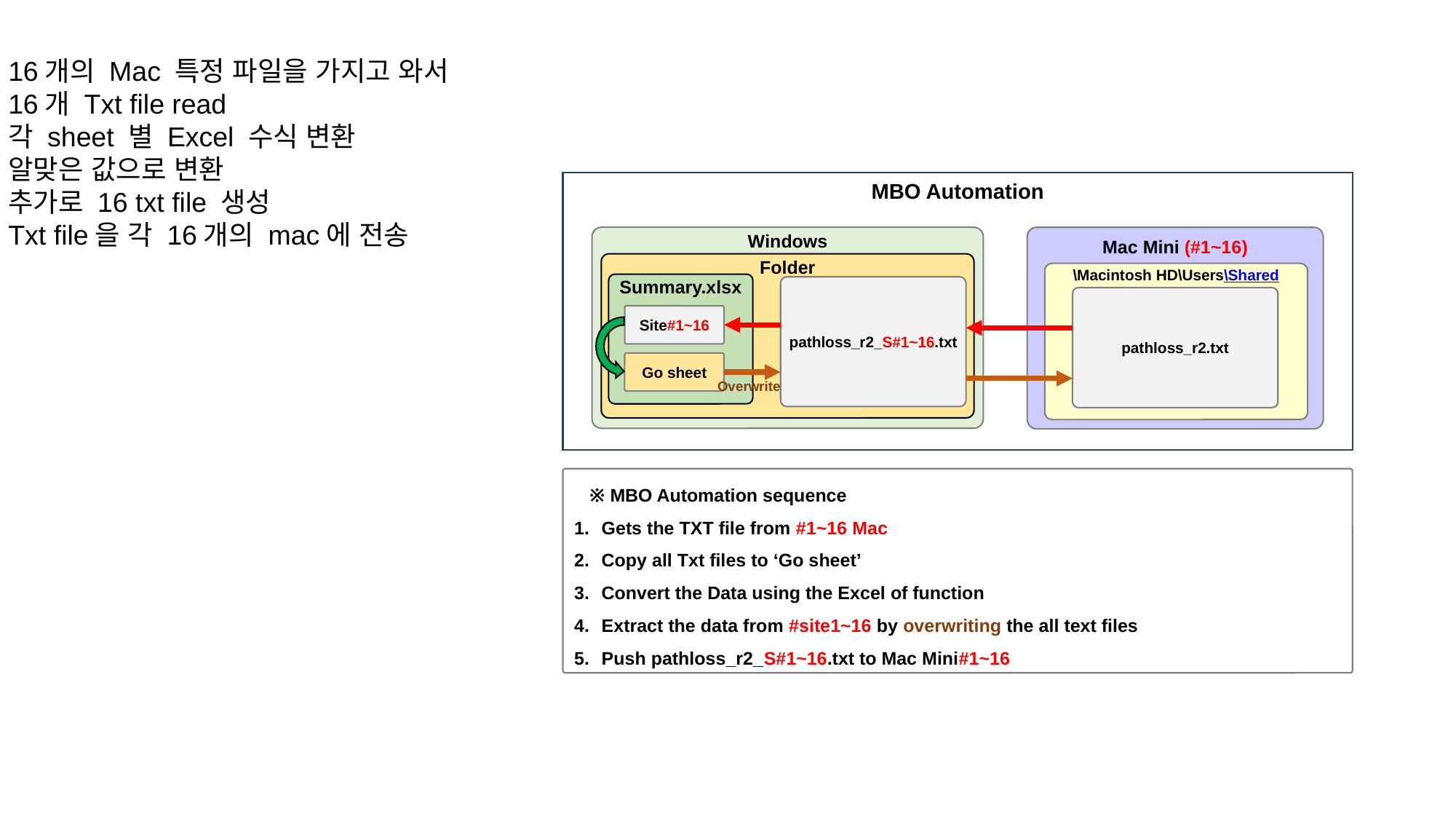

16개의 Mac 특정 파일을 가지고 와서
16개 Txt file read
각 sheet 별 Excel 수식 변환
알맞은 값으로 변환
추가로 16 txt file 생성
Txt file을 각 16개의 mac에 전송
MBO Automation
Windows
Mac Mini (#1~16)
\Macintosh HD\Users\Shared
pathloss_r2.txt
②
Folder
NI PGM
(FT1)
Summary.xlsx
pathloss_r2_S#1~16.txt
Site#1~16

Go sheet
Overwrite
   ※ MBO Automation sequence
Gets the TXT file from #1~16 Mac
Copy all Txt files to ‘Go sheet’
Convert the Data using the Excel of function
Extract the data from #site1~16 by overwriting the all text files
Push pathloss_r2_S#1~16.txt to Mac Mini#1~16